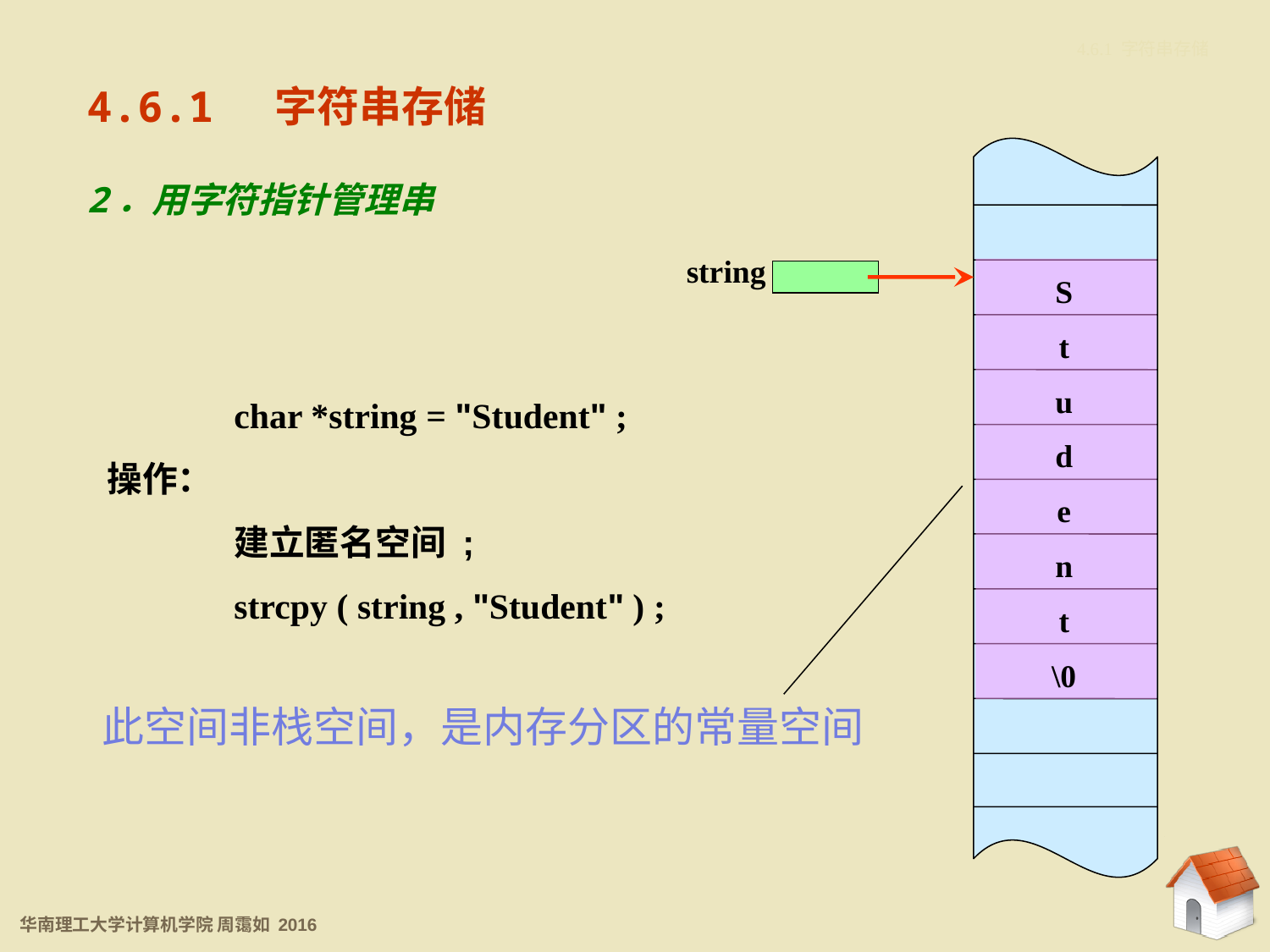

4.6.1 字符串存储
4.6.1  字符串存储

2．用字符指针管理串
string

S
t
u
d
e
n
t
\0

	char *string = "Student" ;
操作：
	建立匿名空间 ;
	strcpy ( string , "Student" ) ;
此空间非栈空间，是内存分区的常量空间